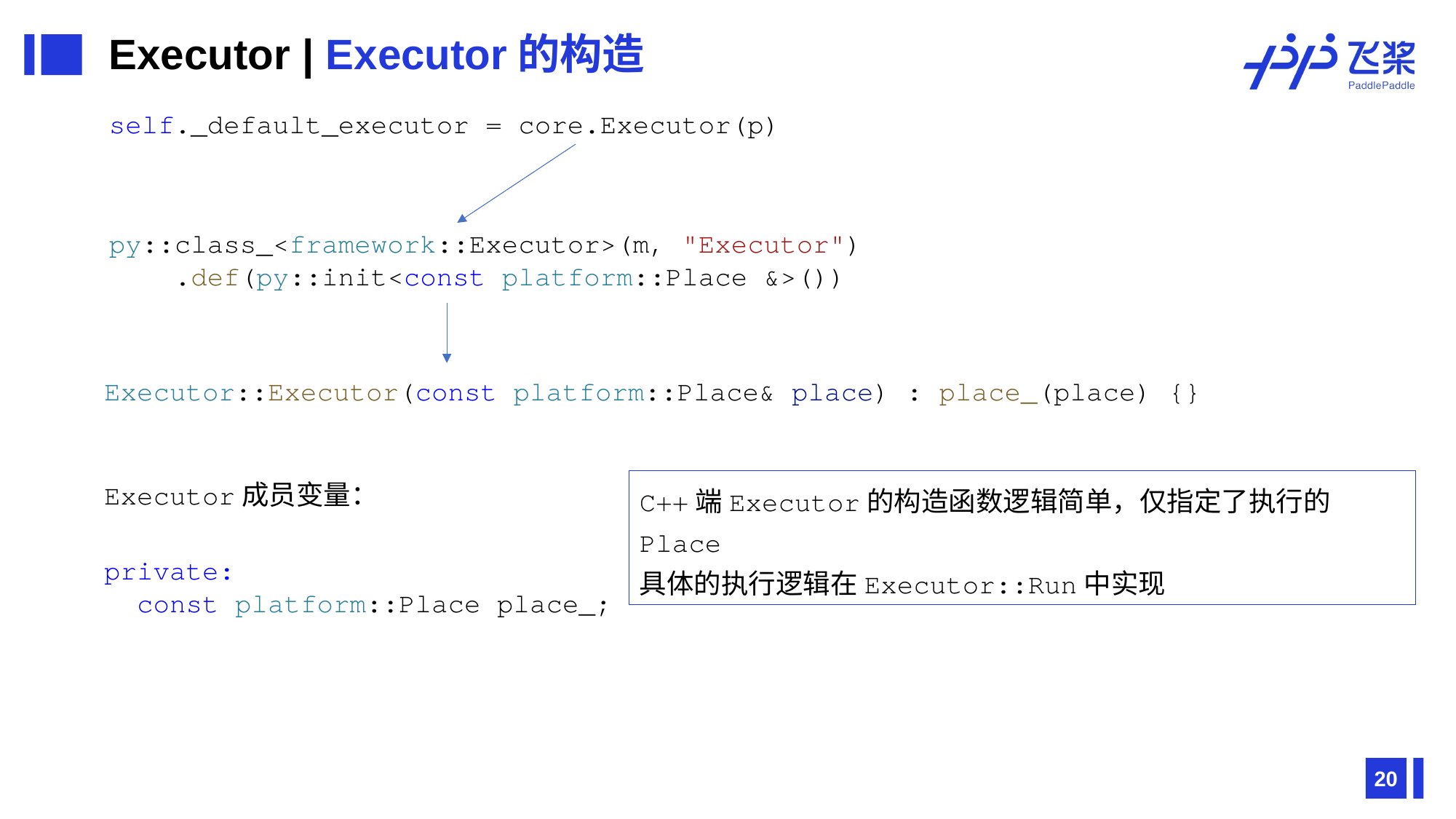

Executor | Executor的构造
self._default_executor = core.Executor(p)
py::class_<framework::Executor>(m, "Executor")
    .def(py::init<const platform::Place &>())
Executor::Executor(const platform::Place& place) : place_(place) {}
C++端Executor的构造函数逻辑简单，仅指定了执行的Place
具体的执行逻辑在Executor::Run中实现
Executor成员变量：
private:
  const platform::Place place_;
20